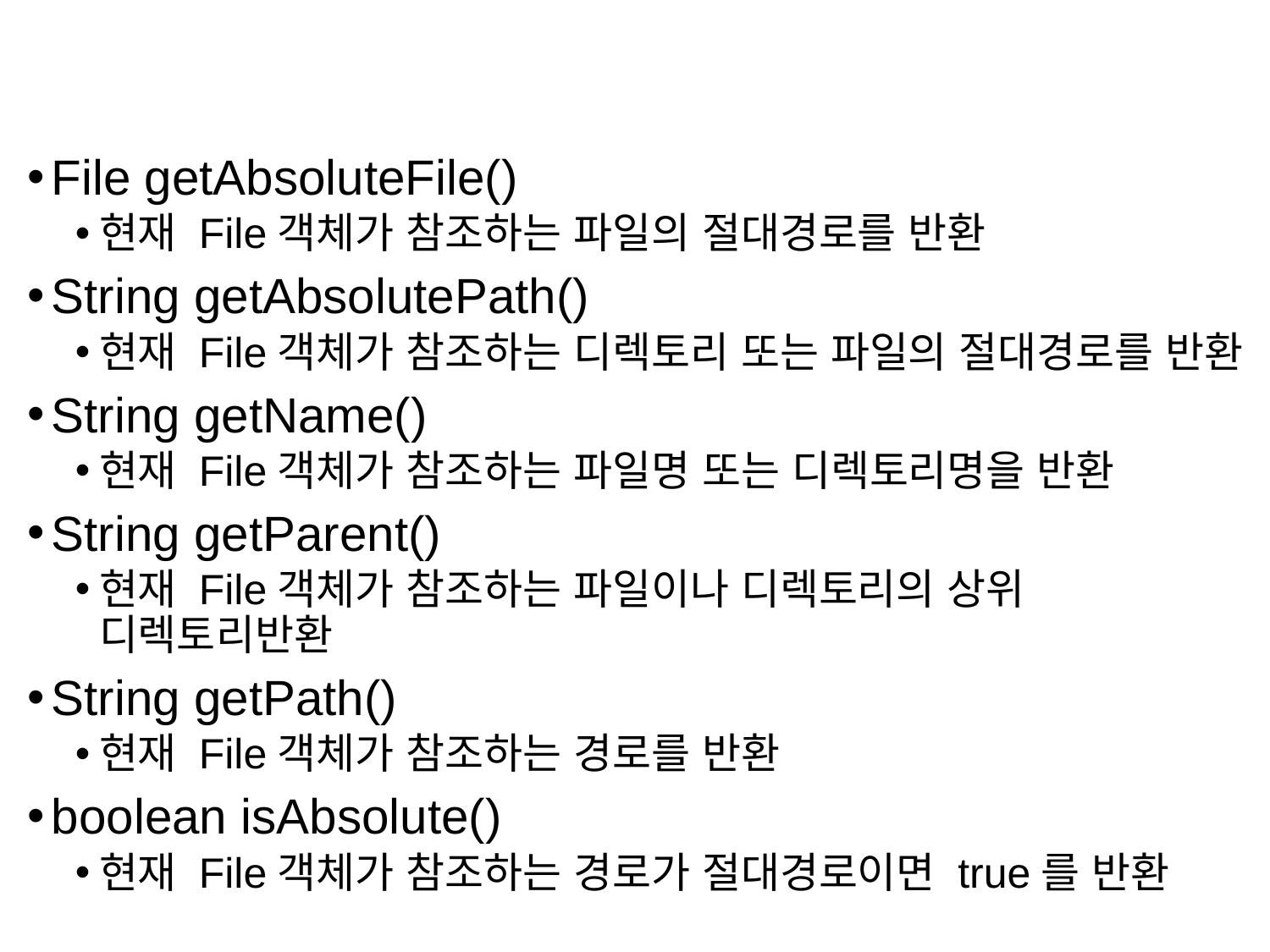

#
File getAbsoluteFile()
현재 File객체가 참조하는 파일의 절대경로를 반환
String getAbsolutePath()
현재 File객체가 참조하는 디렉토리 또는 파일의 절대경로를 반환
String getName()
현재 File객체가 참조하는 파일명 또는 디렉토리명을 반환
String getParent()
현재 File객체가 참조하는 파일이나 디렉토리의 상위 디렉토리반환
String getPath()
현재 File객체가 참조하는 경로를 반환
boolean isAbsolute()
현재 File객체가 참조하는 경로가 절대경로이면 true를 반환